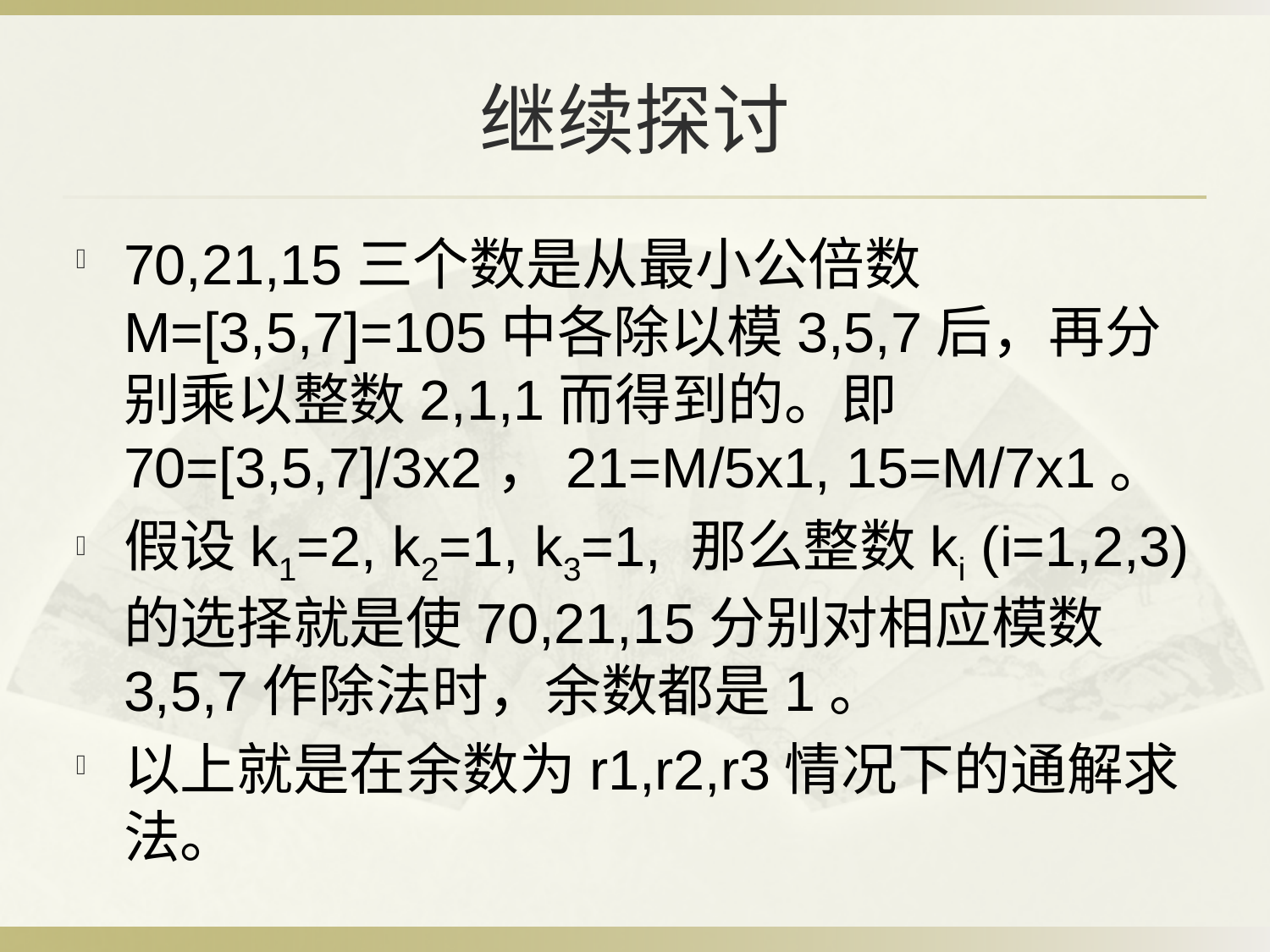

# 继续探讨
70,21,15三个数是从最小公倍数M=[3,5,7]=105中各除以模3,5,7后，再分别乘以整数2,1,1而得到的。即70=[3,5,7]/3x2，21=M/5x1, 15=M/7x1。
假设k1=2, k2=1, k3=1, 那么整数ki (i=1,2,3) 的选择就是使70,21,15分别对相应模数3,5,7作除法时，余数都是1。
以上就是在余数为r1,r2,r3情况下的通解求法。